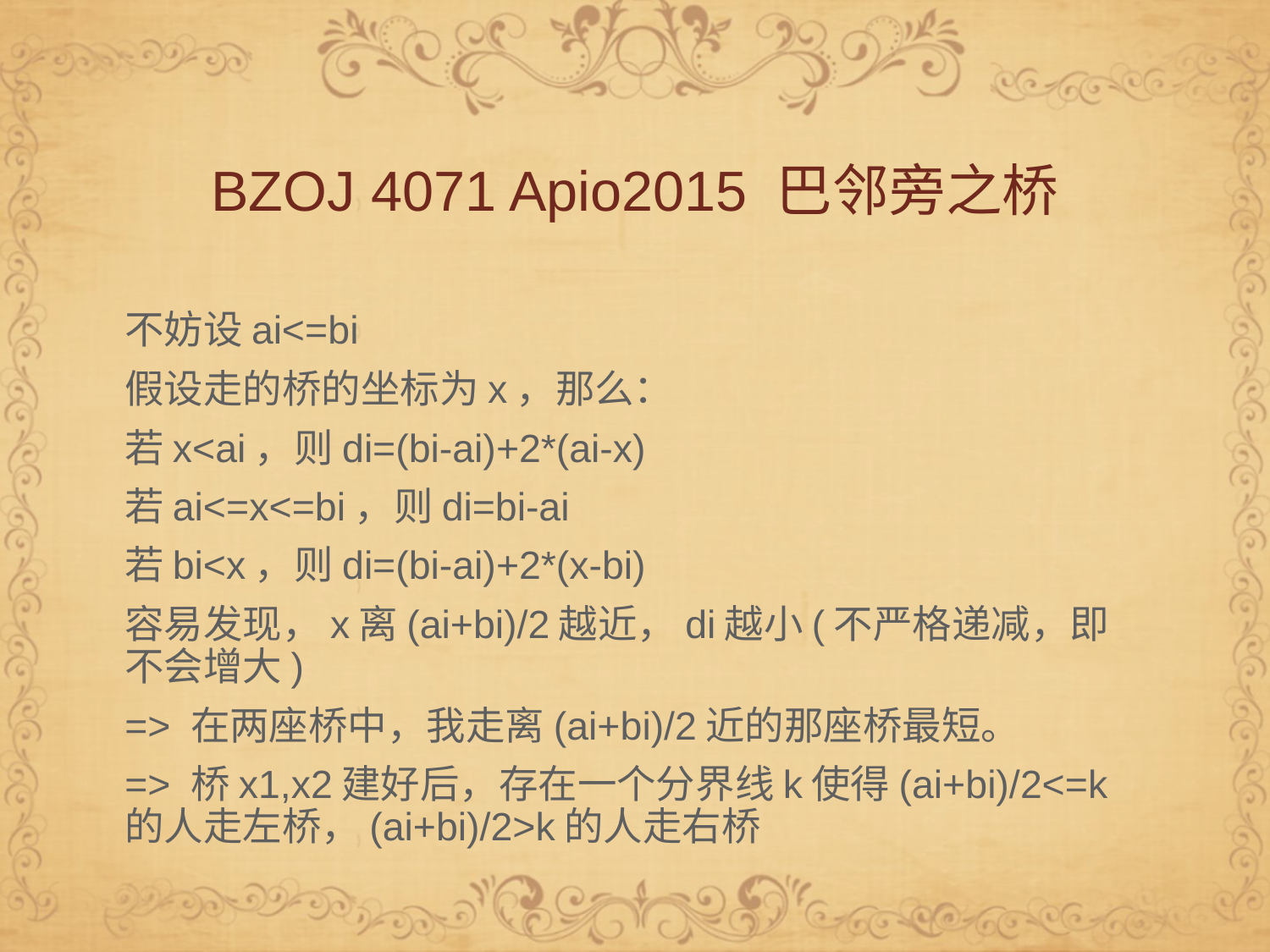

# BZOJ 4071 Apio2015 巴邻旁之桥
不妨设ai<=bi
假设走的桥的坐标为x，那么：
若x<ai，则di=(bi-ai)+2*(ai-x)
若ai<=x<=bi，则di=bi-ai
若bi<x，则di=(bi-ai)+2*(x-bi)
容易发现，x离(ai+bi)/2越近，di越小(不严格递减，即不会增大)
=> 在两座桥中，我走离(ai+bi)/2近的那座桥最短。
=> 桥x1,x2建好后，存在一个分界线k使得(ai+bi)/2<=k的人走左桥，(ai+bi)/2>k的人走右桥